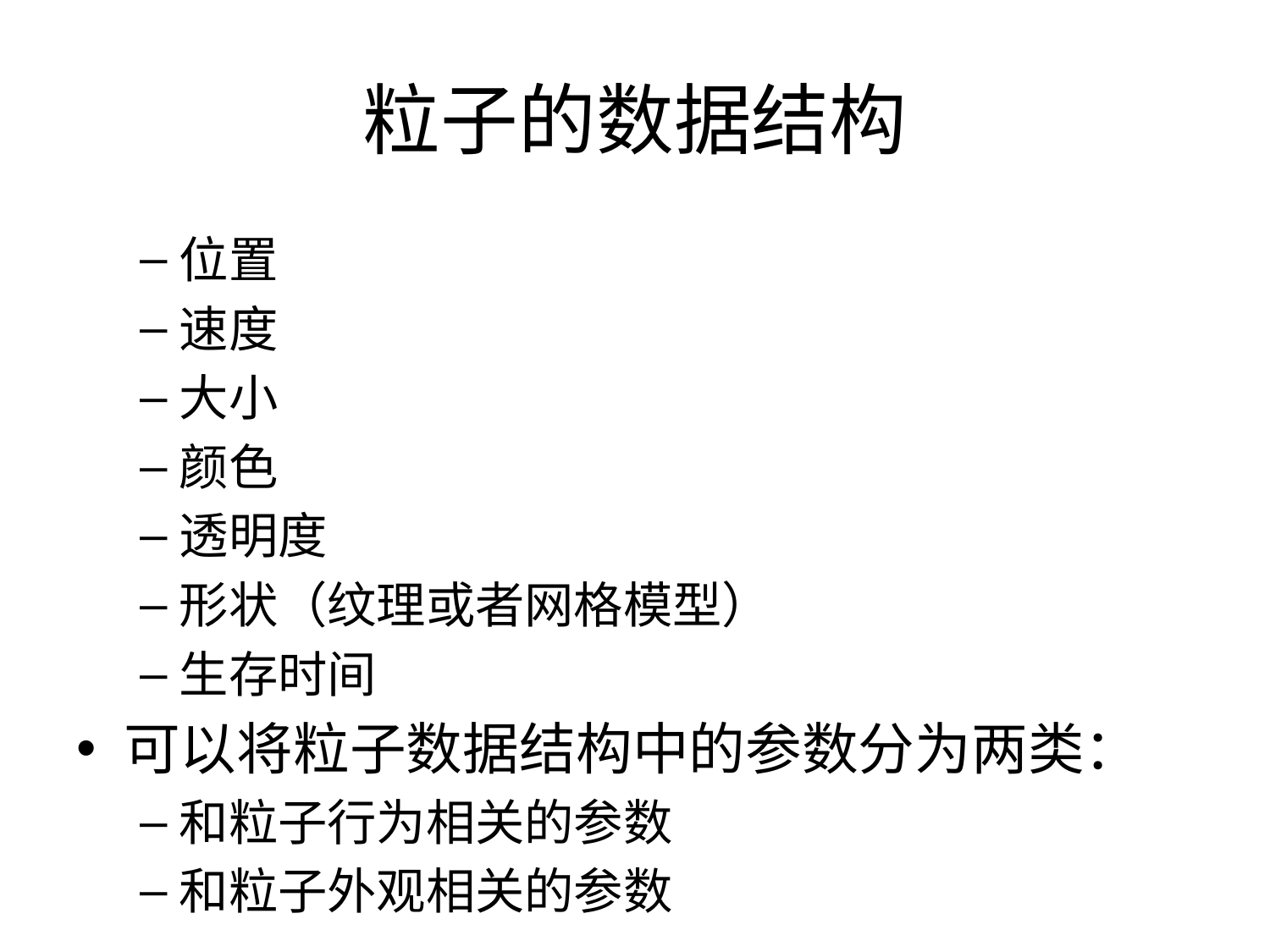

# 粒子的数据结构
位置
速度
大小
颜色
透明度
形状（纹理或者网格模型）
生存时间
可以将粒子数据结构中的参数分为两类：
和粒子行为相关的参数
和粒子外观相关的参数